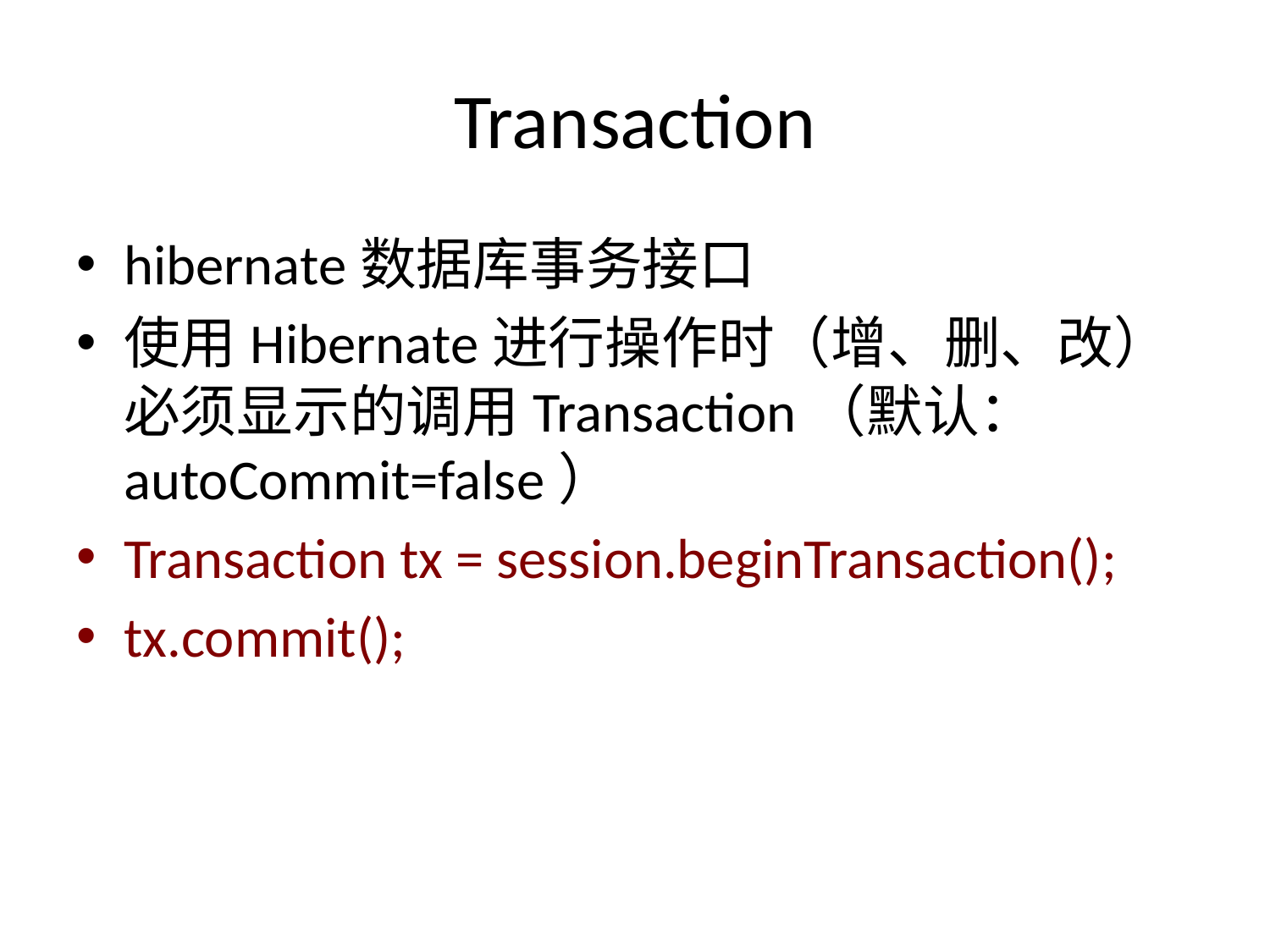

# Transaction
hibernate数据库事务接口
使用Hibernate进行操作时（增、删、改）必须显示的调用Transaction（默认：autoCommit=false）
Transaction tx = session.beginTransaction();
tx.commit();